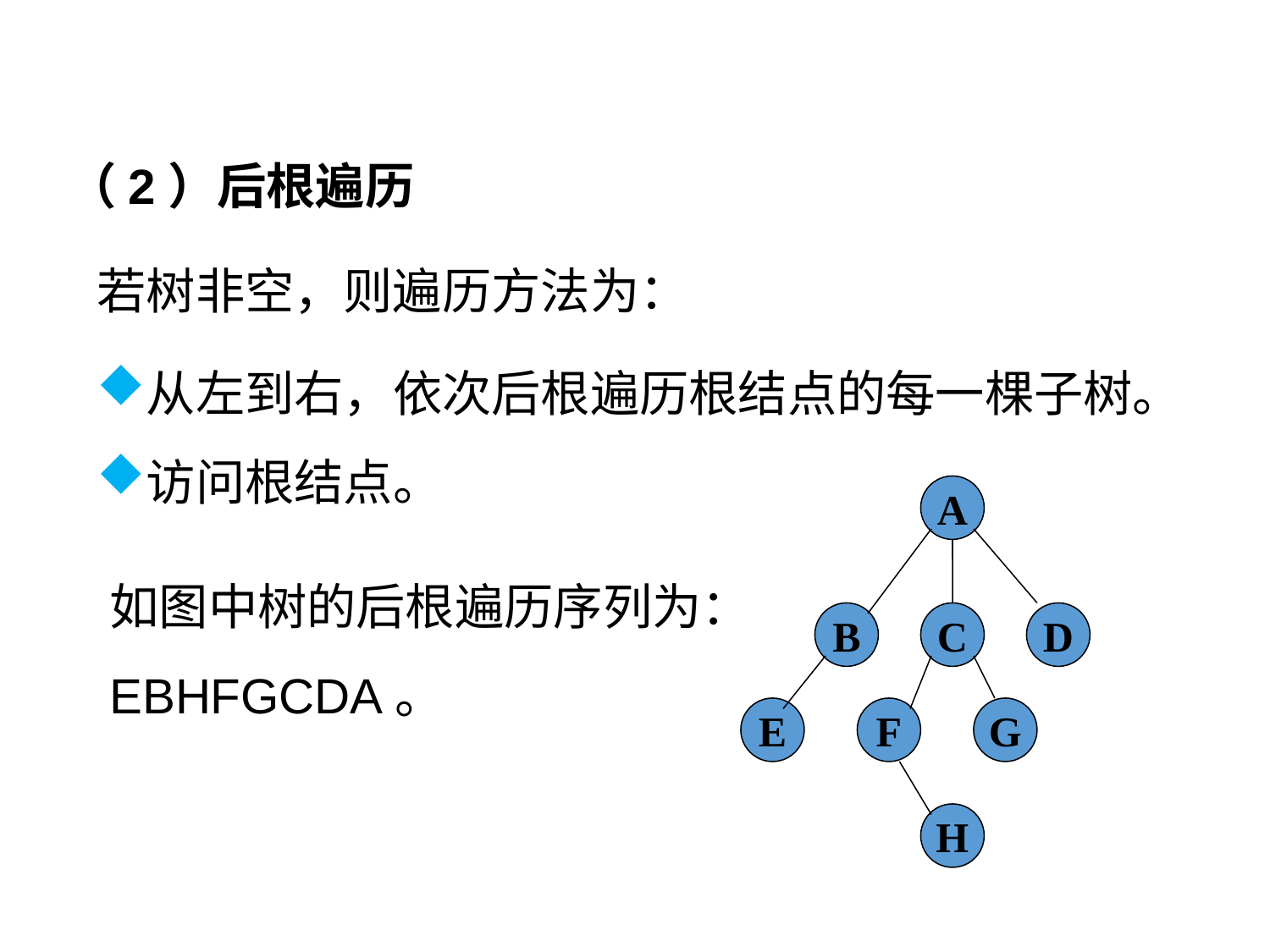

（2）后根遍历
若树非空，则遍历方法为：
从左到右，依次后根遍历根结点的每一棵子树。
访问根结点。
A

B
C
D

E
F
G

H
如图中树的后根遍历序列为：EBHFGCDA。